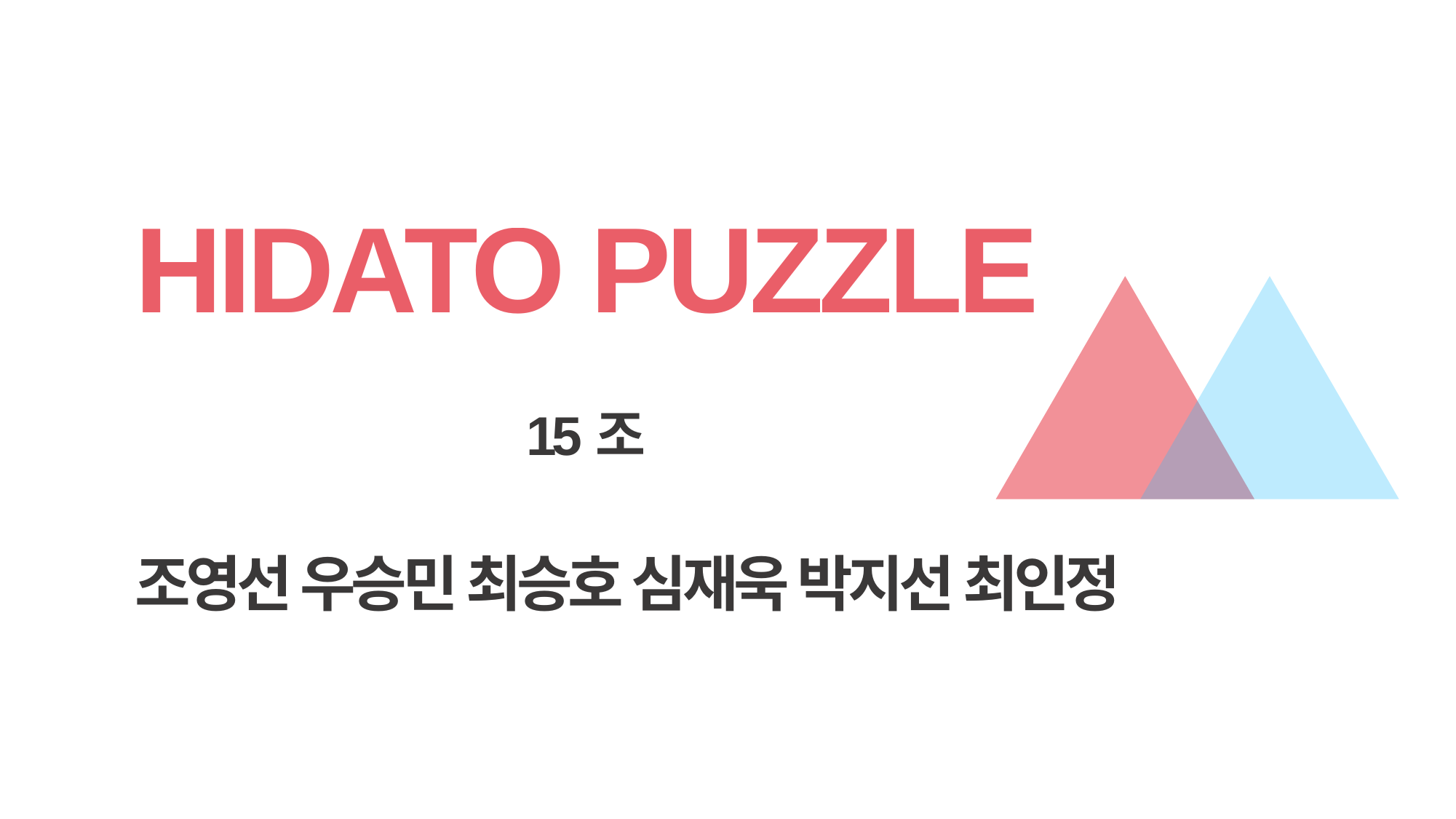

HIDATO PUZZLE

                                      15조

조영선 우승민 최승호 심재욱 박지선 최인정